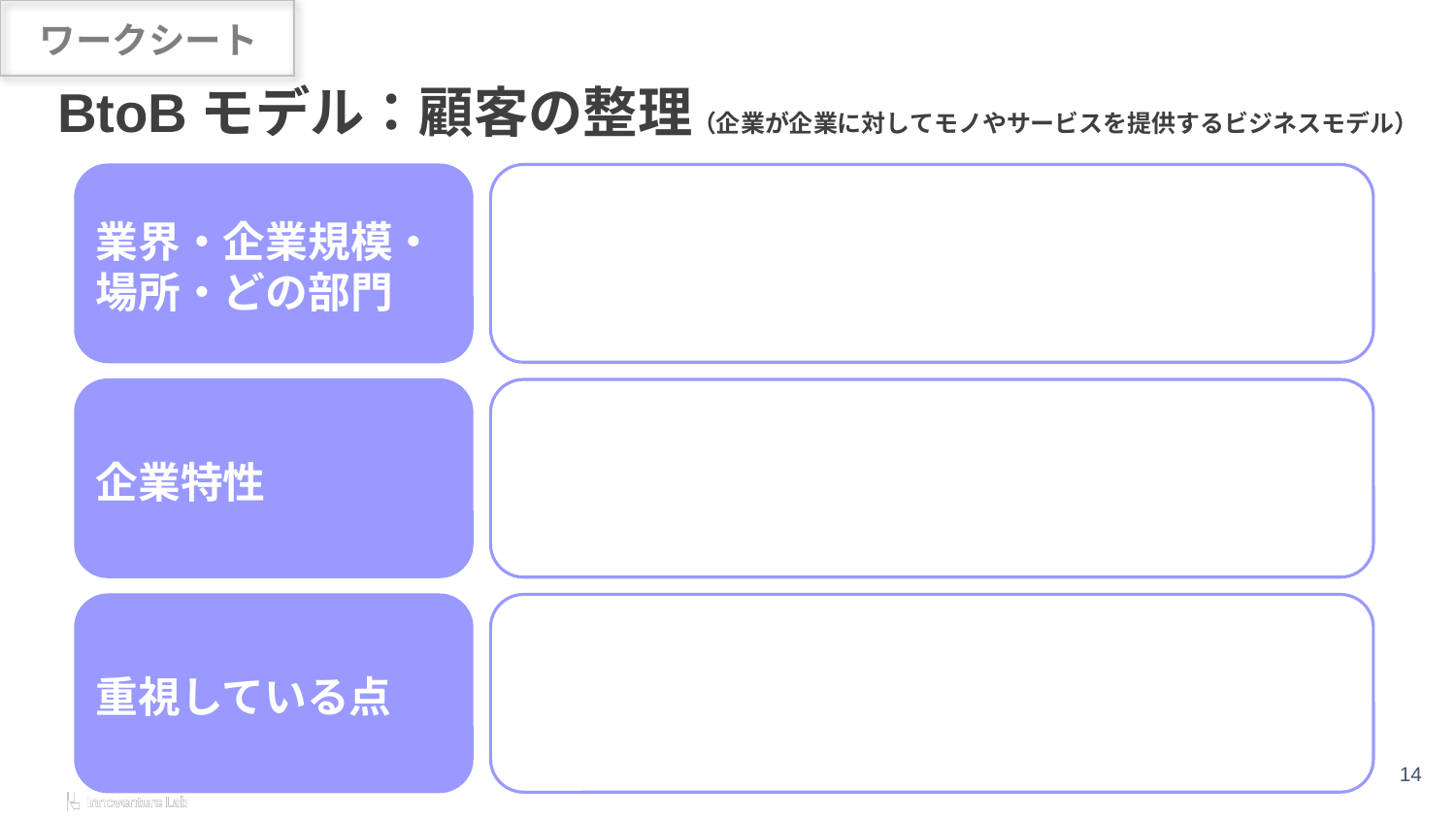

ワークシート
BtoBモデル：顧客の整理（企業が企業に対してモノやサービスを提供するビジネスモデル）

業界・企業規模・
場所・どの部門
企業特性

重視している点
14